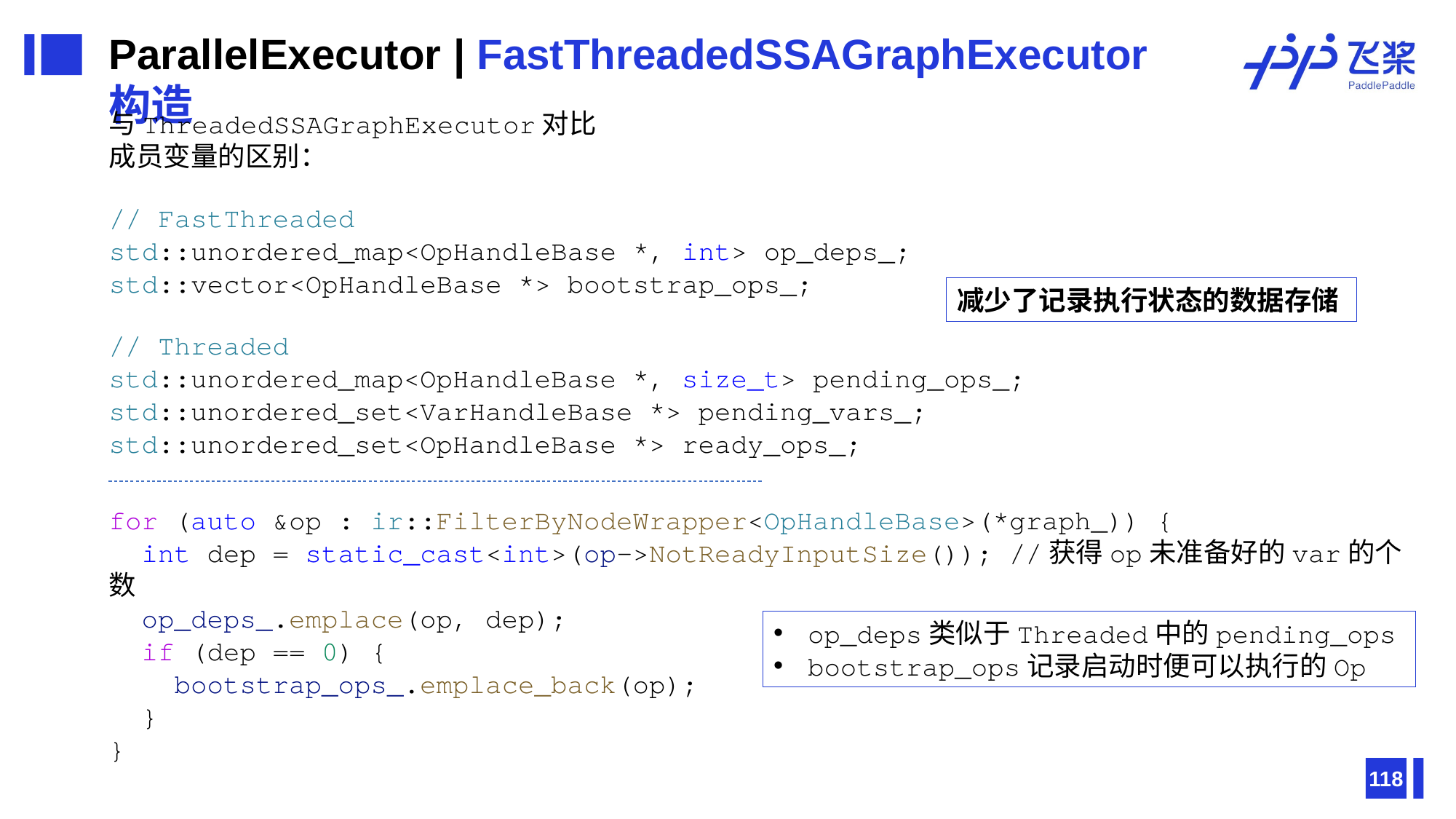

ParallelExecutor | FastThreadedSSAGraphExecutor构造
与ThreadedSSAGraphExecutor对比
成员变量的区别：
// FastThreaded
std::unordered_map<OpHandleBase *, int> op_deps_;
std::vector<OpHandleBase *> bootstrap_ops_;
减少了记录执行状态的数据存储
// Threaded
std::unordered_map<OpHandleBase *, size_t> pending_ops_;
std::unordered_set<VarHandleBase *> pending_vars_;
std::unordered_set<OpHandleBase *> ready_ops_;
for (auto &op : ir::FilterByNodeWrapper<OpHandleBase>(*graph_)) {
  int dep = static_cast<int>(op->NotReadyInputSize()); //获得op未准备好的var的个数
  op_deps_.emplace(op, dep);
  if (dep == 0) {
    bootstrap_ops_.emplace_back(op);
  }
}
op_deps类似于Threaded中的pending_ops
bootstrap_ops记录启动时便可以执行的Op
118